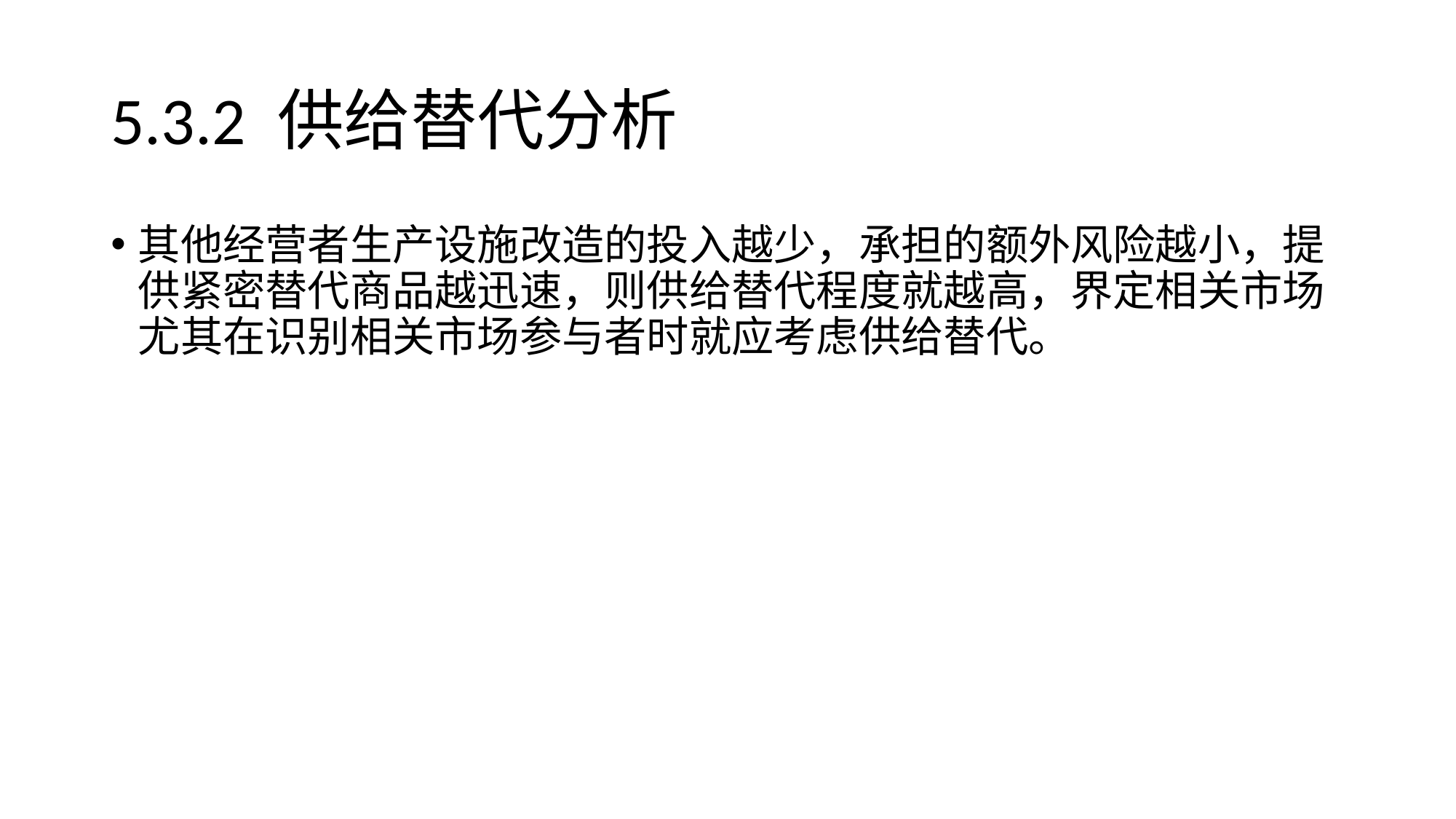

# 5.3.2 供给替代分析
其他经营者生产设施改造的投入越少，承担的额外风险越小，提供紧密替代商品越迅速，则供给替代程度就越高，界定相关市场尤其在识别相关市场参与者时就应考虑供给替代。